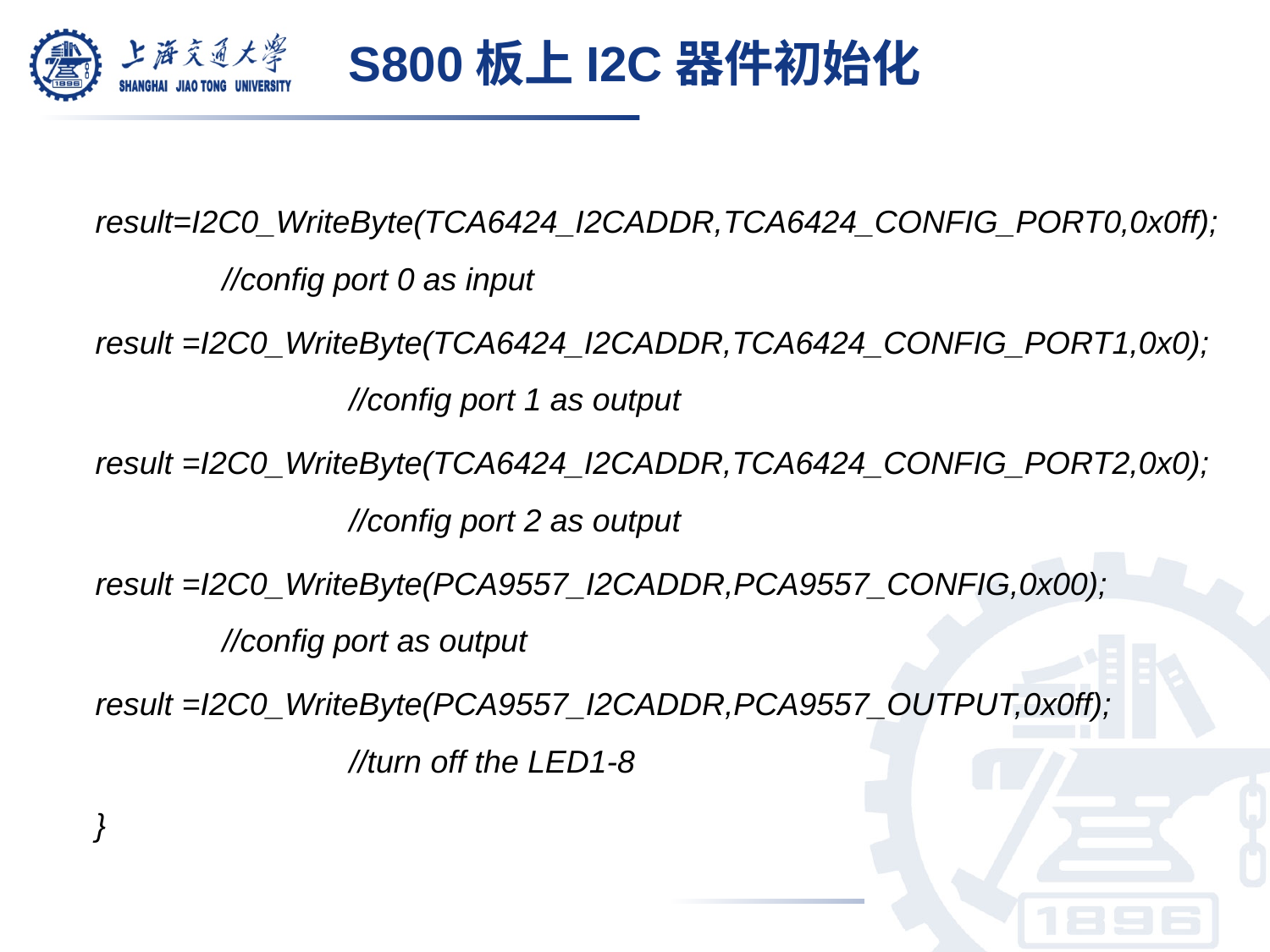

# S800板上I2C器件初始化
result=I2C0_WriteByte(TCA6424_I2CADDR,TCA6424_CONFIG_PORT0,0x0ff);	//config port 0 as input
result =I2C0_WriteByte(TCA6424_I2CADDR,TCA6424_CONFIG_PORT1,0x0);		//config port 1 as output
result =I2C0_WriteByte(TCA6424_I2CADDR,TCA6424_CONFIG_PORT2,0x0);		//config port 2 as output
result =I2C0_WriteByte(PCA9557_I2CADDR,PCA9557_CONFIG,0x00);		//config port as output
result =I2C0_WriteByte(PCA9557_I2CADDR,PCA9557_OUTPUT,0x0ff);		//turn off the LED1-8
}